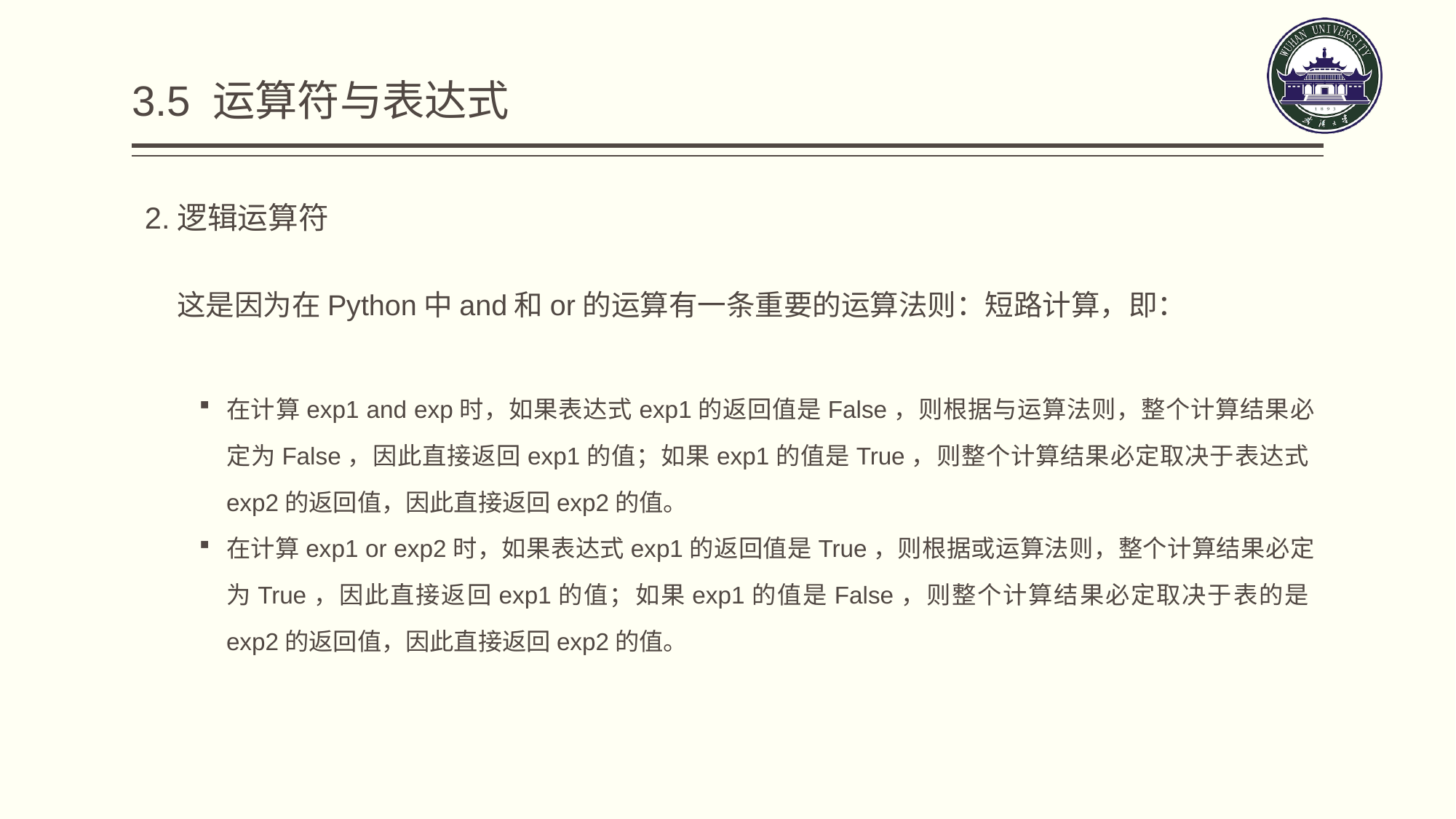

3.5 运算符与表达式
2.逻辑运算符
    这是因为在Python中and和or的运算有一条重要的运算法则：短路计算，即：

在计算exp1 and exp时，如果表达式exp1的返回值是False，则根据与运算法则，整个计算结果必定为False，因此直接返回exp1的值；如果exp1的值是True，则整个计算结果必定取决于表达式exp2的返回值，因此直接返回exp2的值。
在计算exp1 or exp2时，如果表达式exp1的返回值是True，则根据或运算法则，整个计算结果必定为True，因此直接返回exp1的值；如果exp1的值是False，则整个计算结果必定取决于表的是exp2的返回值，因此直接返回exp2的值。